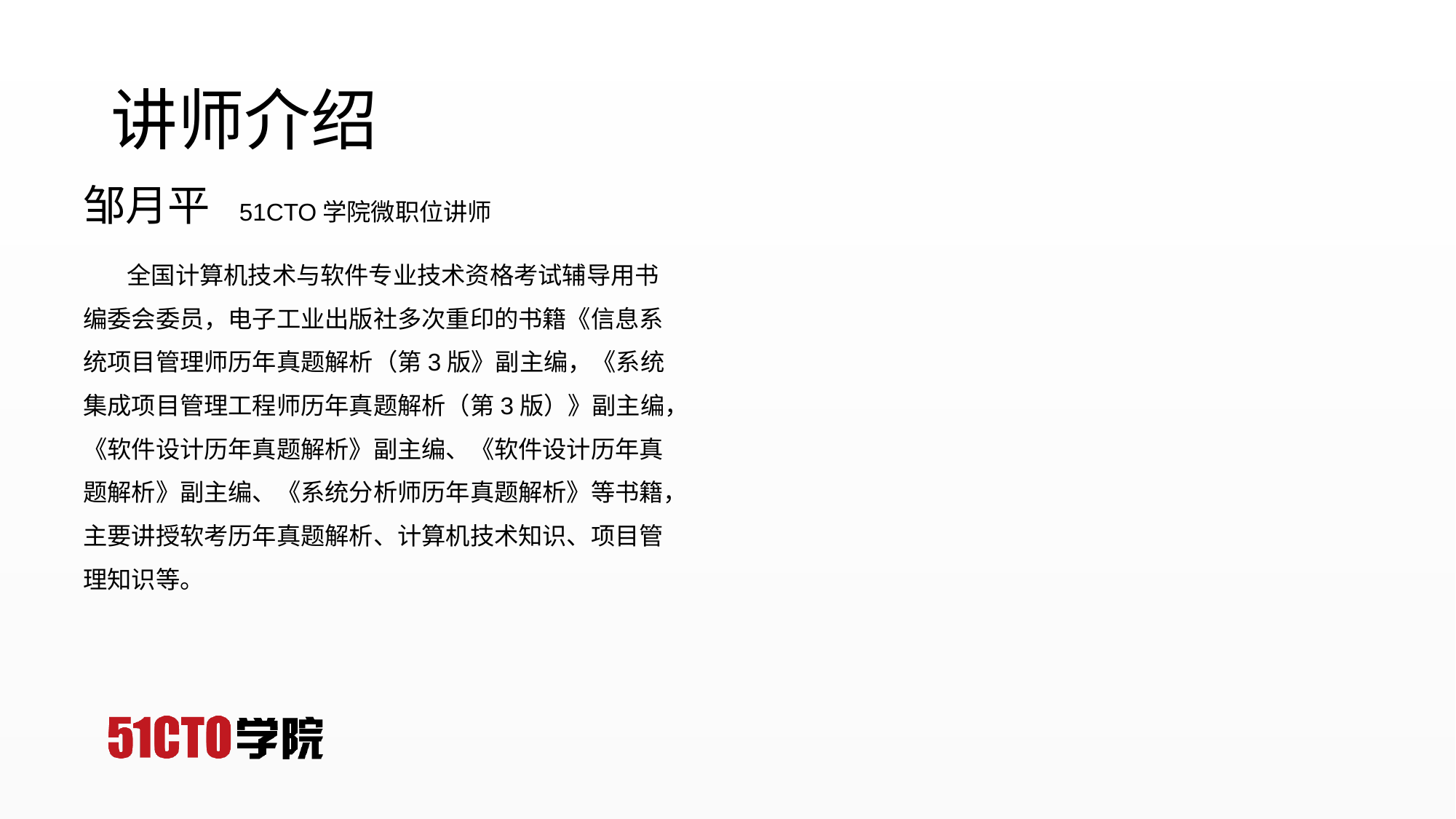

# 讲师介绍
邹月平  51CTO学院微职位讲师
       全国计算机技术与软件专业技术资格考试辅导用书编委会委员，电子工业出版社多次重印的书籍《信息系统项目管理师历年真题解析（第3版》副主编，《系统集成项目管理工程师历年真题解析（第3版）》副主编，《软件设计历年真题解析》副主编、《软件设计历年真题解析》副主编、《系统分析师历年真题解析》等书籍，主要讲授软考历年真题解析、计算机技术知识、项目管理知识等。